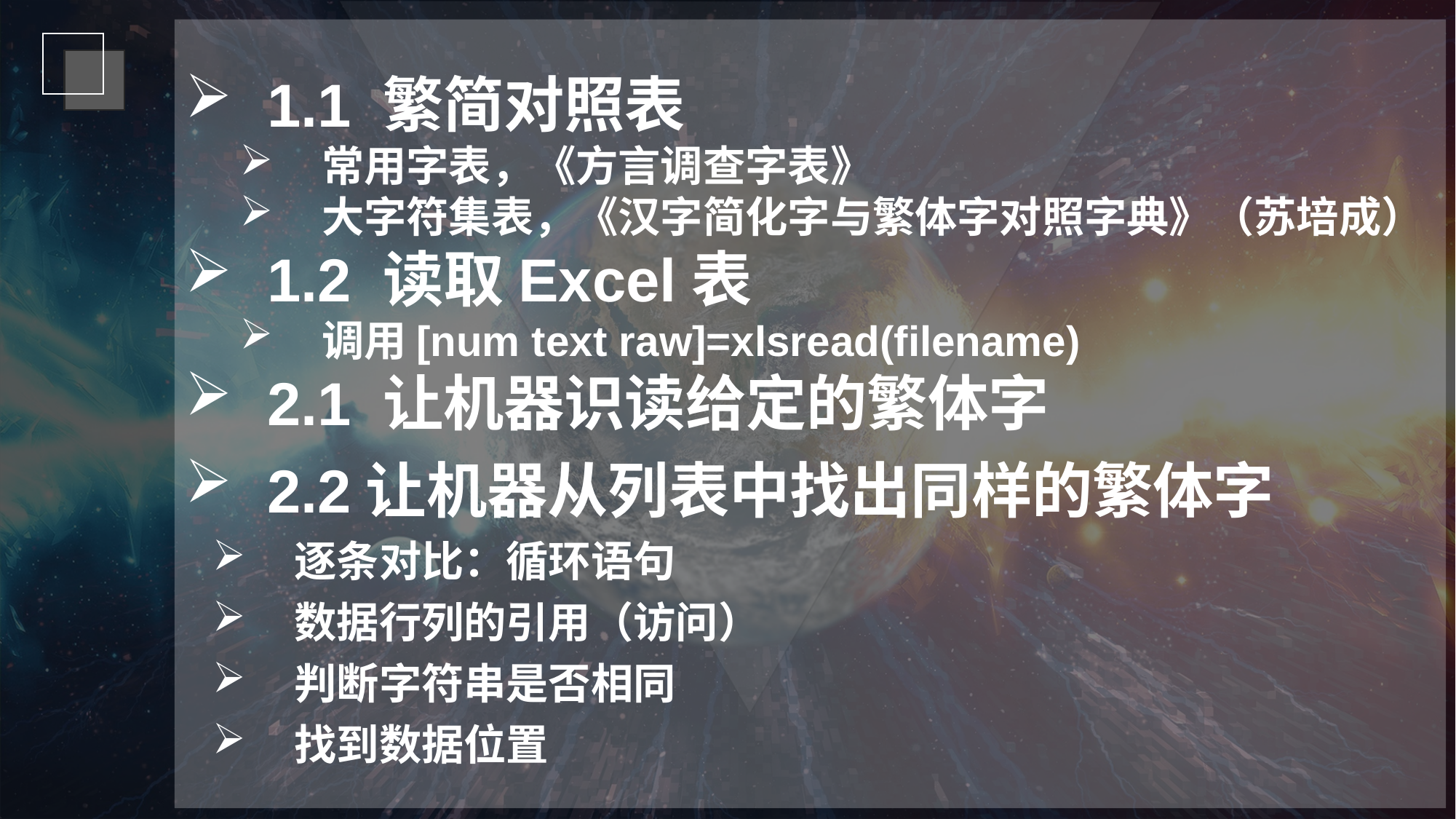

1.1 繁简对照表
常用字表，《方言调查字表》
大字符集表，《汉字简化字与繁体字对照字典》（苏培成）
1.2 读取Excel表
调用[num text raw]=xlsread(filename)
2.1 让机器识读给定的繁体字
2.2让机器从列表中找出同样的繁体字
逐条对比：循环语句
数据行列的引用（访问）
判断字符串是否相同
找到数据位置